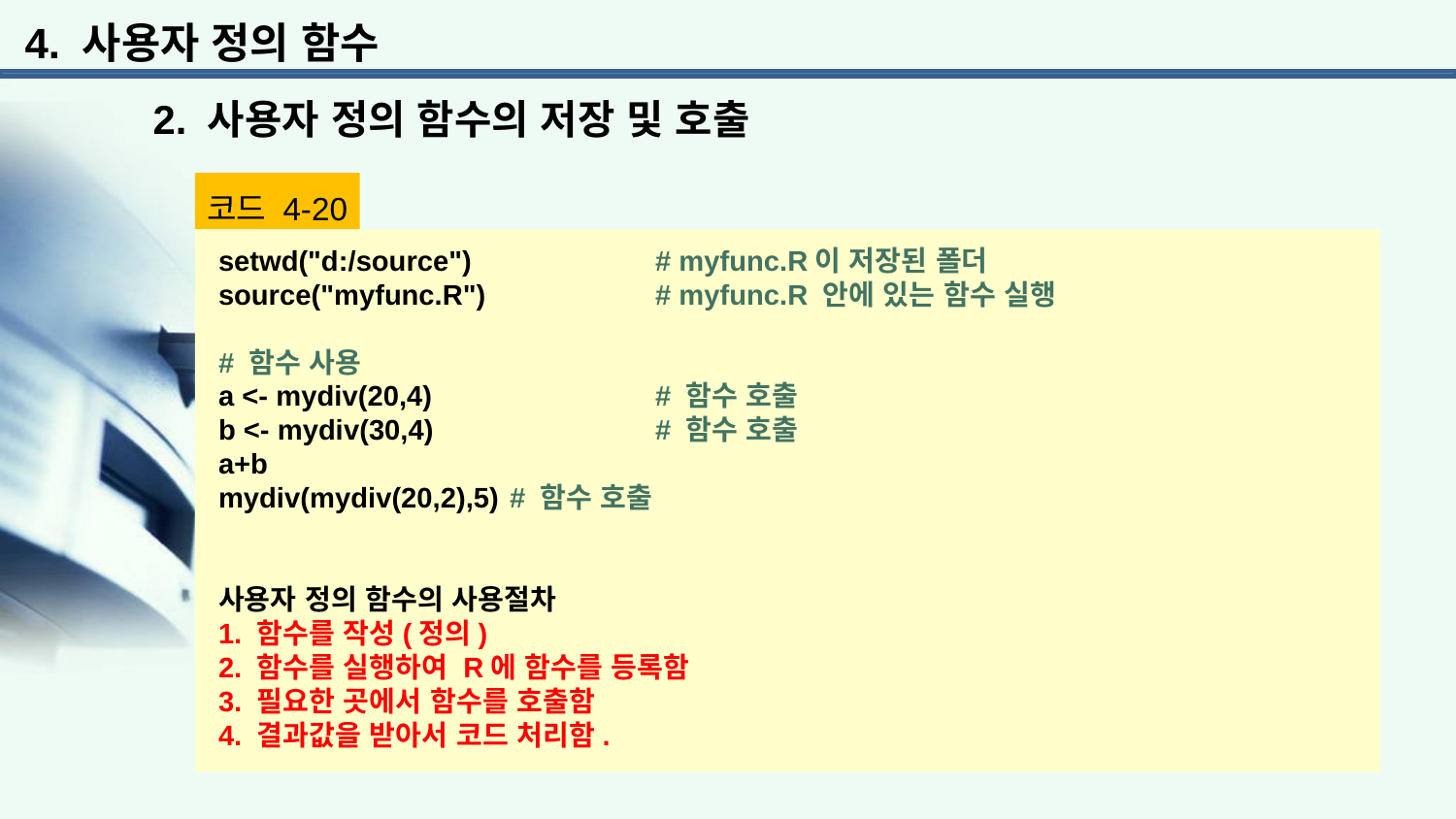

4. 사용자 정의 함수
2. 사용자 정의 함수의 저장 및 호출

코드 4-20

setwd("d:/source") 		# myfunc.R이 저장된 폴더
source("myfunc.R") 		# myfunc.R 안에 있는 함수 실행

# 함수 사용
a <- mydiv(20,4) 		# 함수 호출
b <- mydiv(30,4) 		# 함수 호출
a+b
mydiv(mydiv(20,2),5) 	# 함수 호출

사용자 정의 함수의 사용절차
1. 함수를 작성(정의)
2. 함수를 실행하여 R에 함수를 등록함
3. 필요한 곳에서 함수를 호출함
4. 결과값을 받아서 코드 처리함.